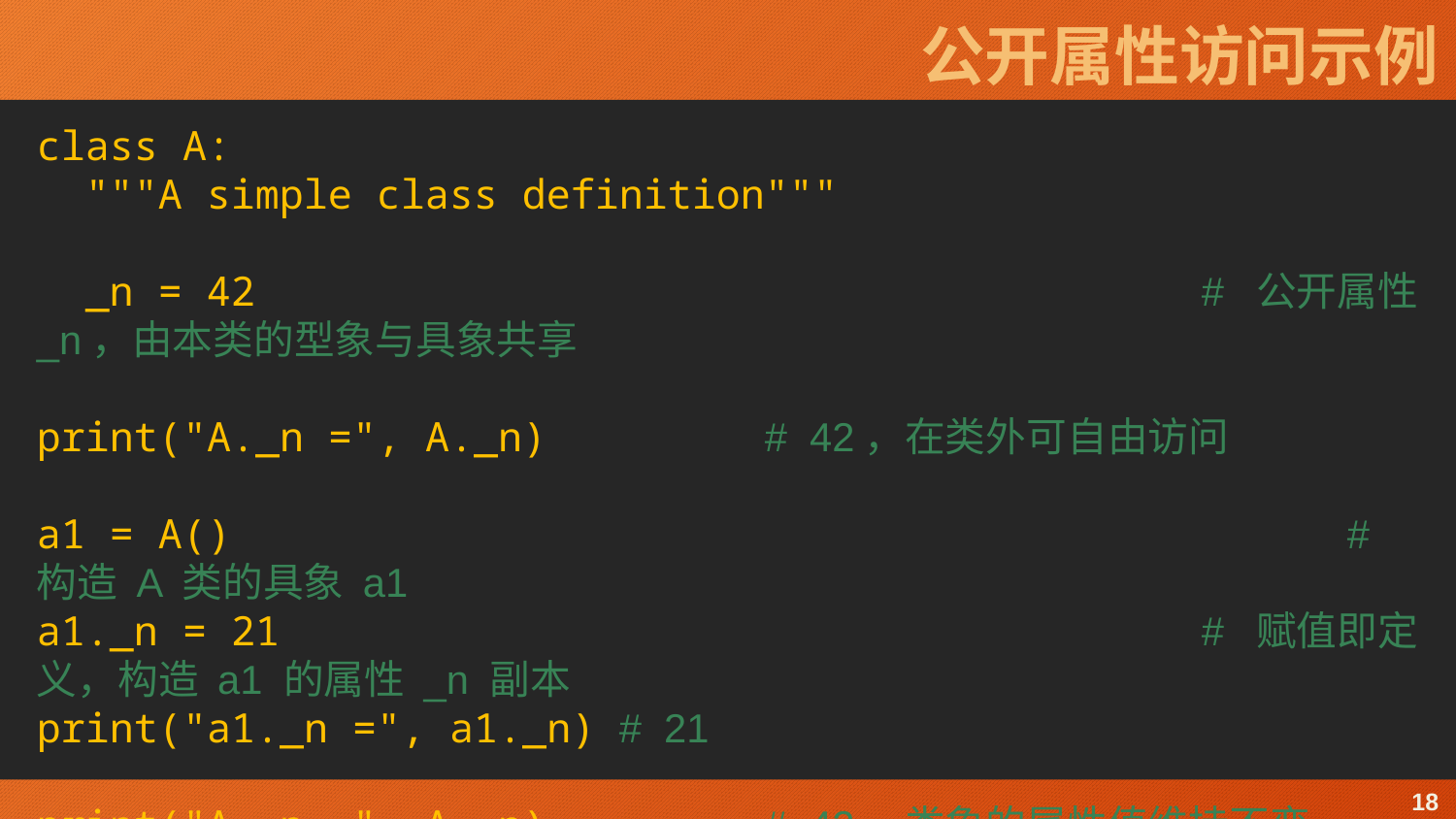

# 公开属性访问示例
class A:
  """A simple class definition"""

  _n = 42							#  公开属性 _n，由本类的型象与具象共享

print("A._n =", A._n)		#  42，在类外可自由访问

a1 = A()								#  构造 A 类的具象 a1
a1._n = 21							#  赋值即定义，构造 a1 的属性 _n 副本
print("a1._n =", a1._n)	#  21

print("A._n =", A._n)		#  42，类象的属性值维持不变
18